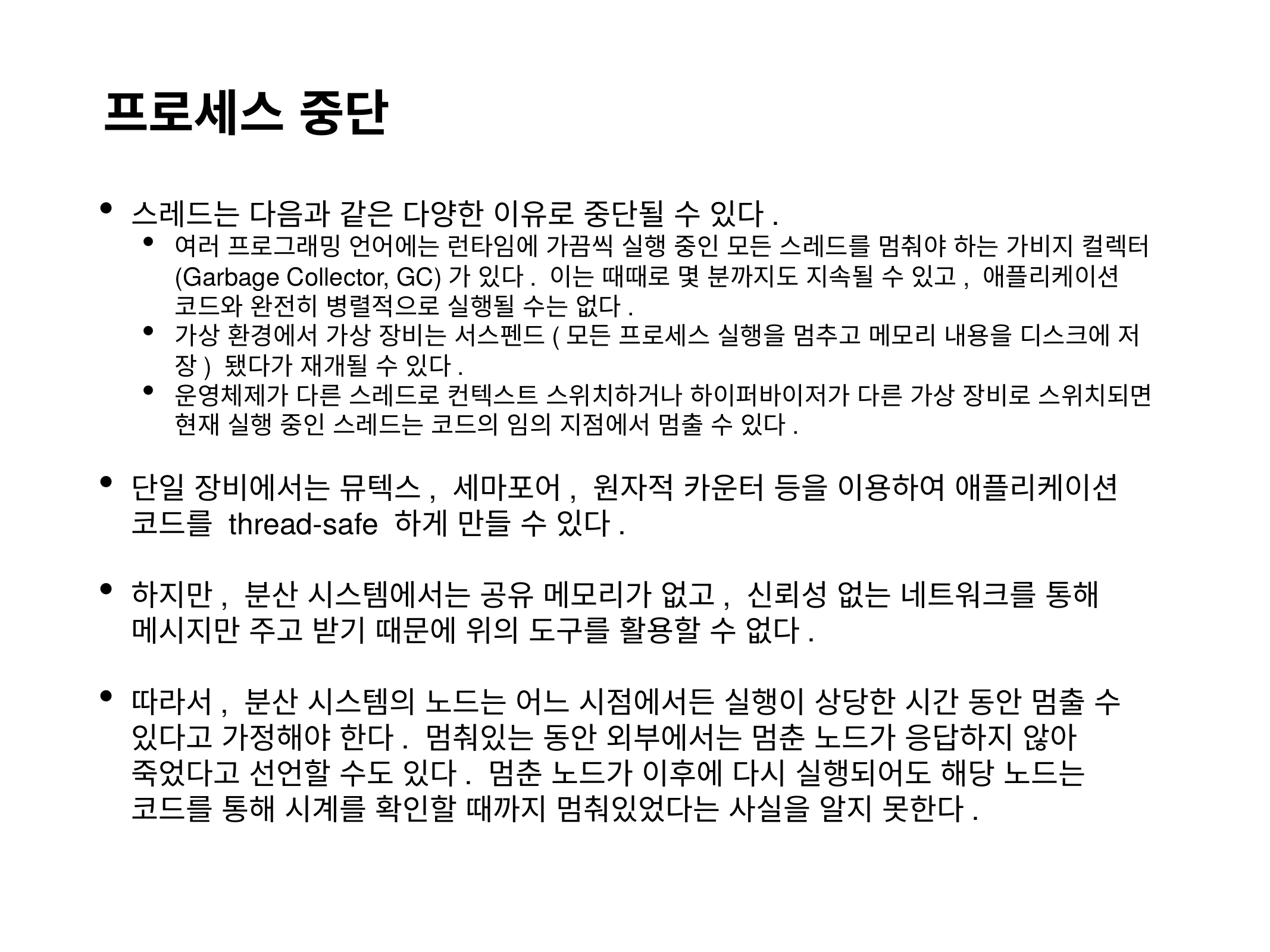

프로세스 중단
스레드는 다음과 같은 다양한 이유로 중단될 수 있다.
여러 프로그래밍 언어에는 런타임에 가끔씩 실행 중인 모든 스레드를 멈춰야 하는 가비지 컬렉터(Garbage Collector, GC)가 있다. 이는 때때로 몇 분까지도 지속될 수 있고, 애플리케이션 코드와 완전히 병렬적으로 실행될 수는 없다.
가상 환경에서 가상 장비는 서스펜드(모든 프로세스 실행을 멈추고 메모리 내용을 디스크에 저장) 됐다가 재개될 수 있다.
운영체제가 다른 스레드로 컨텍스트 스위치하거나 하이퍼바이저가 다른 가상 장비로 스위치되면 현재 실행 중인 스레드는 코드의 임의 지점에서 멈출 수 있다.

단일 장비에서는 뮤텍스, 세마포어, 원자적 카운터 등을 이용하여 애플리케이션 코드를 thread-safe 하게 만들 수 있다.

하지만, 분산 시스템에서는 공유 메모리가 없고, 신뢰성 없는 네트워크를 통해 메시지만 주고 받기 때문에 위의 도구를 활용할 수 없다.

따라서, 분산 시스템의 노드는 어느 시점에서든 실행이 상당한 시간 동안 멈출 수 있다고 가정해야 한다. 멈춰있는 동안 외부에서는 멈춘 노드가 응답하지 않아 죽었다고 선언할 수도 있다. 멈춘 노드가 이후에 다시 실행되어도 해당 노드는 코드를 통해 시계를 확인할 때까지 멈춰있었다는 사실을 알지 못한다.